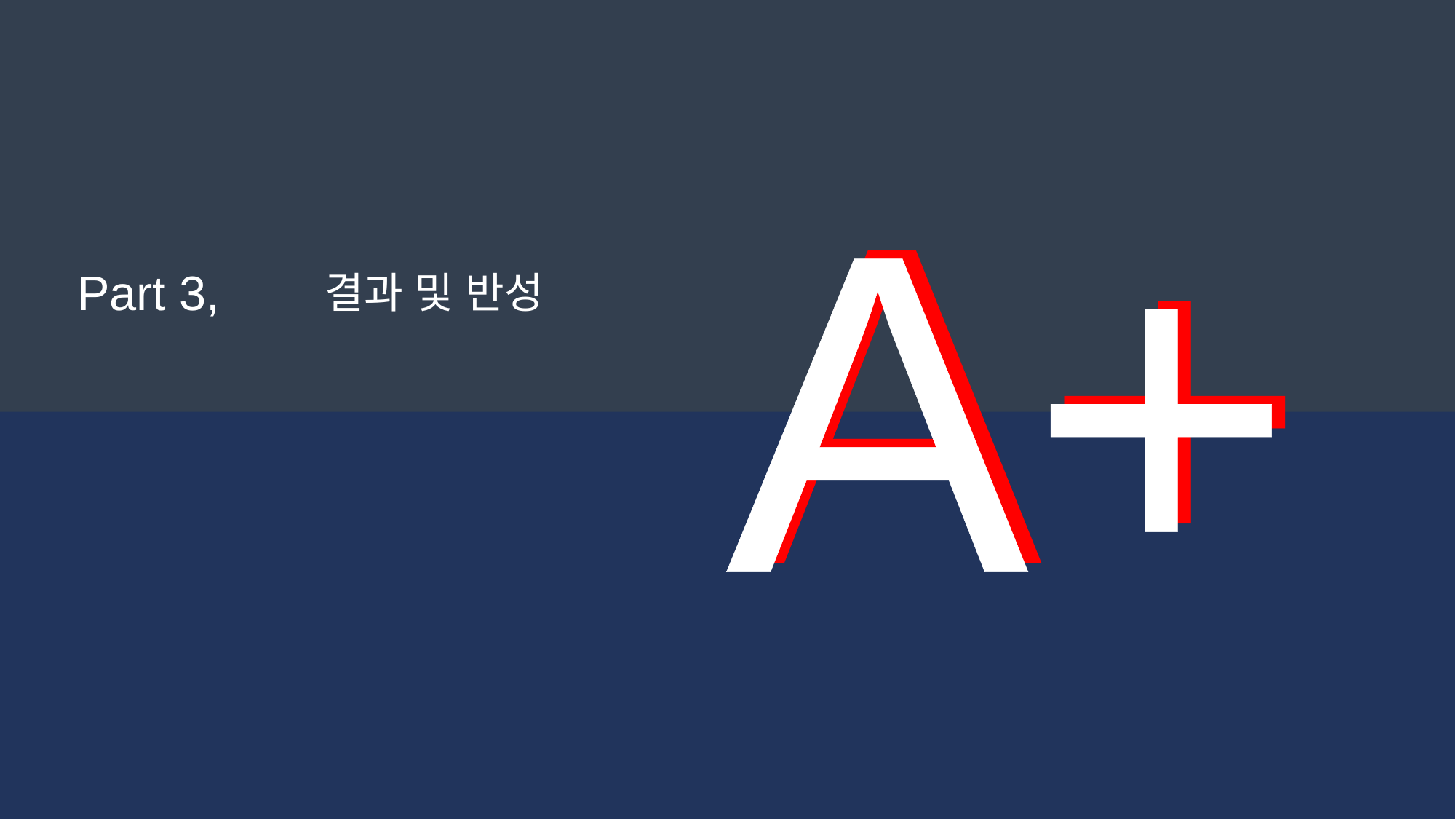

A+
A+
Part 3,
결과 및 반성